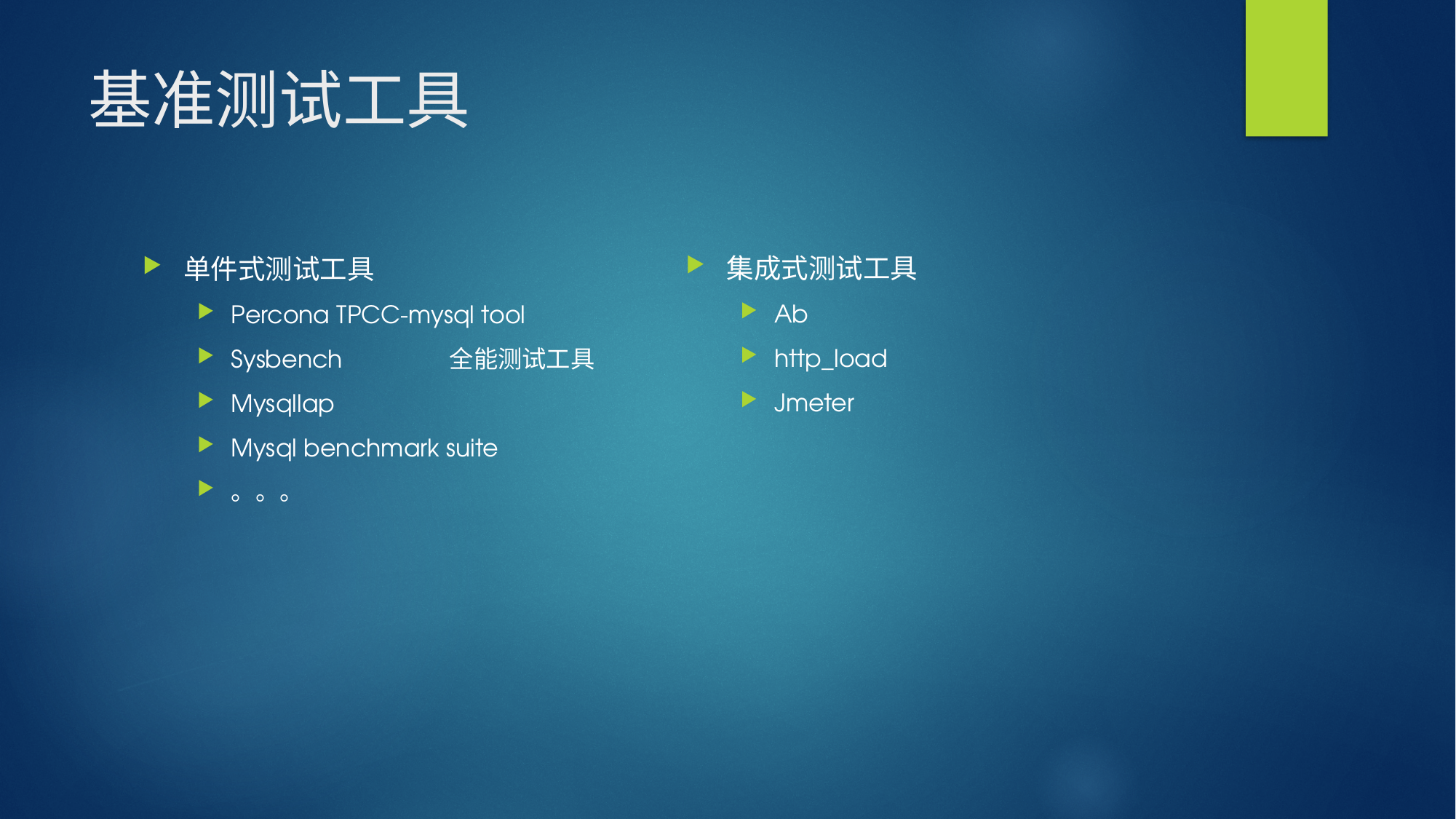

# 基准测试工具
集成式测试工具
Ab
http_load
Jmeter

单件式测试工具
Percona TPCC-mysql tool
Sysbench	全能测试工具
Mysqllap
Mysql benchmark suite
。。。